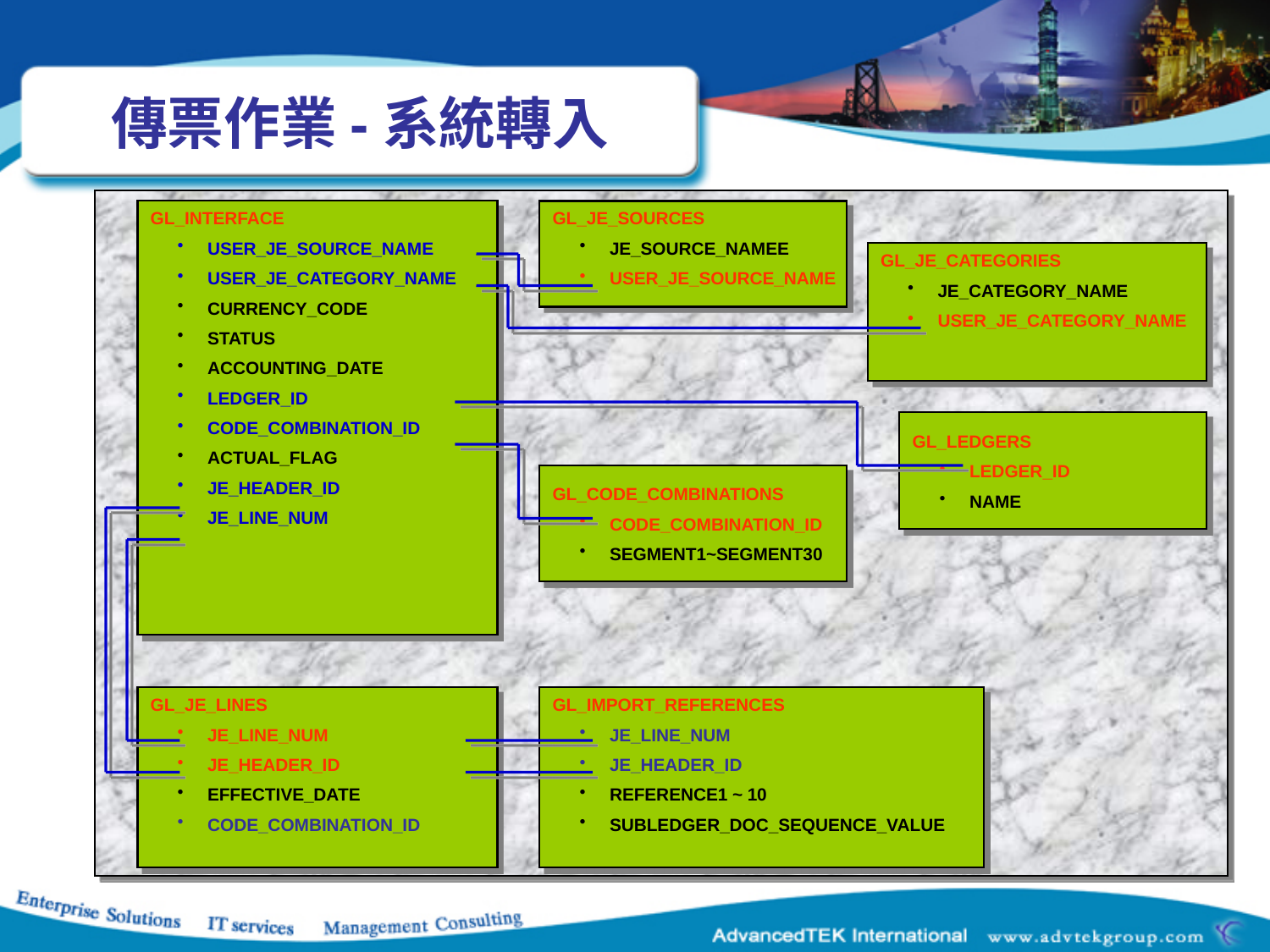

# 傳票作業-系統轉入

GL_INTERFACE
USER_JE_SOURCE_NAME
USER_JE_CATEGORY_NAME
CURRENCY_CODE
STATUS
ACCOUNTING_DATE
LEDGER_ID
CODE_COMBINATION_ID
ACTUAL_FLAG
JE_HEADER_ID
JE_LINE_NUM
GL_JE_SOURCES
JE_SOURCE_NAMEE
USER_JE_SOURCE_NAME
GL_JE_CATEGORIES
JE_CATEGORY_NAME
USER_JE_CATEGORY_NAME

GL_LEDGERS
LEDGER_ID
NAME

GL_CODE_COMBINATIONS
CODE_COMBINATION_ID
SEGMENT1~SEGMENT30

GL_JE_LINES
JE_LINE_NUM
JE_HEADER_ID
EFFECTIVE_DATE
CODE_COMBINATION_ID
GL_IMPORT_REFERENCES
JE_LINE_NUM
JE_HEADER_ID
REFERENCE1 ~ 10
SUBLEDGER_DOC_SEQUENCE_VALUE